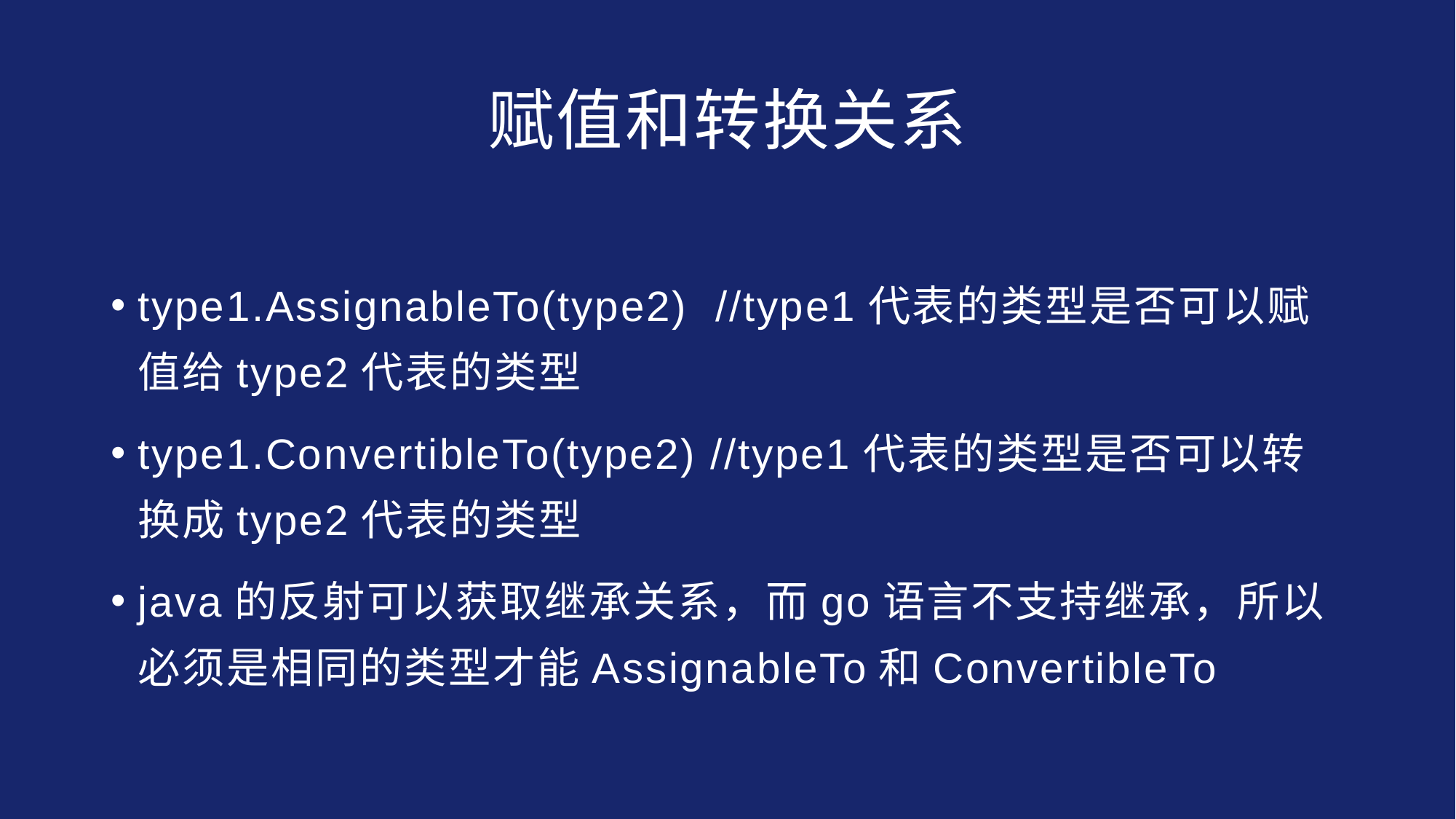

# 赋值和转换关系
type1.AssignableTo(type2)  //type1代表的类型是否可以赋值给type2代表的类型
type1.ConvertibleTo(type2) //type1代表的类型是否可以转换成type2代表的类型
java的反射可以获取继承关系，而go语言不支持继承，所以必须是相同的类型才能AssignableTo和ConvertibleTo